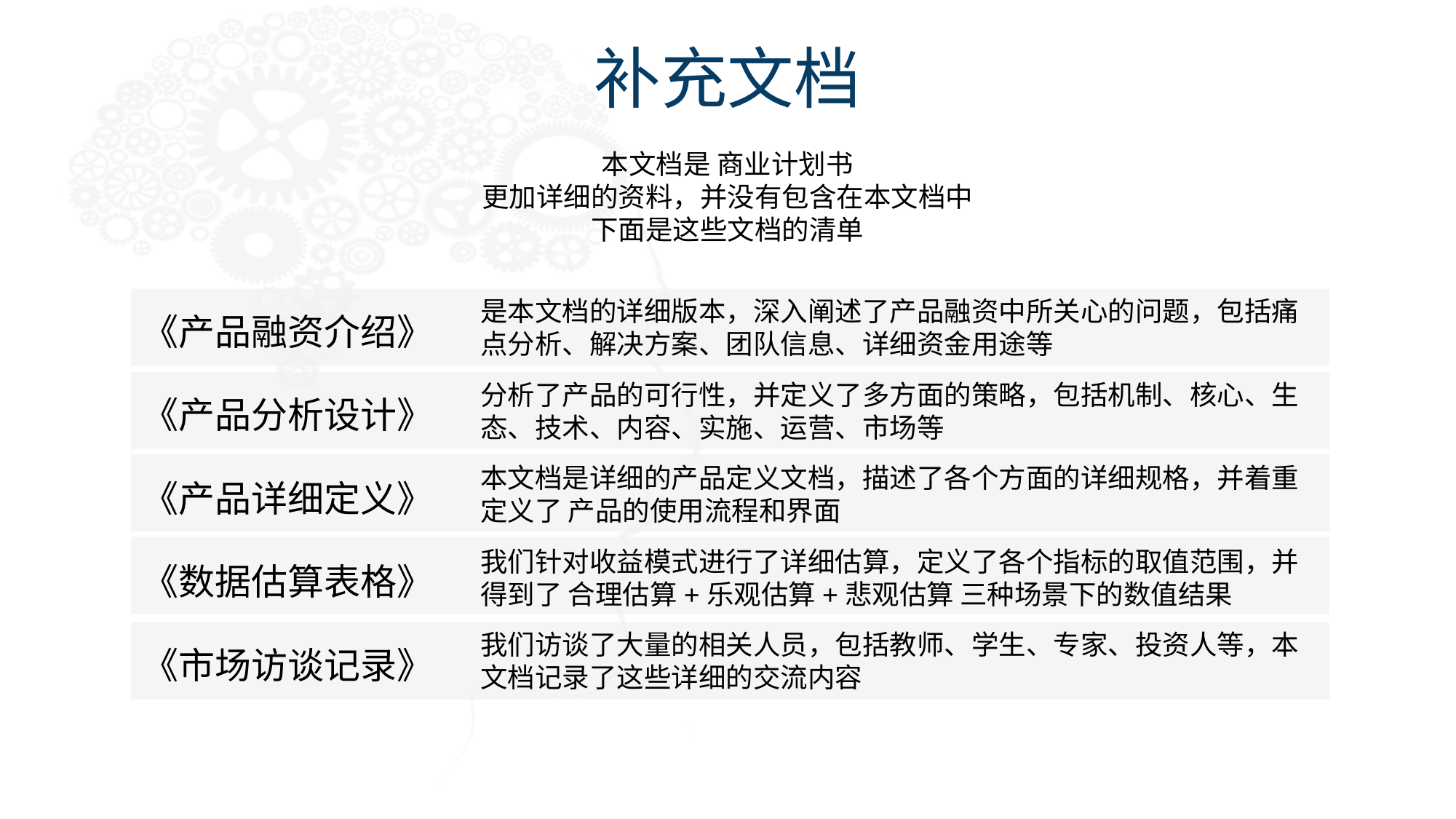

补充文档
本文档是 商业计划书
更加详细的资料，并没有包含在本文档中
下面是这些文档的清单
是本文档的详细版本，深入阐述了产品融资中所关心的问题，包括痛点分析、解决方案、团队信息、详细资金用途等

《产品融资介绍》
分析了产品的可行性，并定义了多方面的策略，包括机制、核心、生态、技术、内容、实施、运营、市场等

《产品分析设计》

本文档是详细的产品定义文档，描述了各个方面的详细规格，并着重定义了 产品的使用流程和界面
《产品详细定义》

我们针对收益模式进行了详细估算，定义了各个指标的取值范围，并得到了 合理估算+乐观估算+悲观估算 三种场景下的数值结果
《数据估算表格》

我们访谈了大量的相关人员，包括教师、学生、专家、投资人等，本文档记录了这些详细的交流内容
《市场访谈记录》